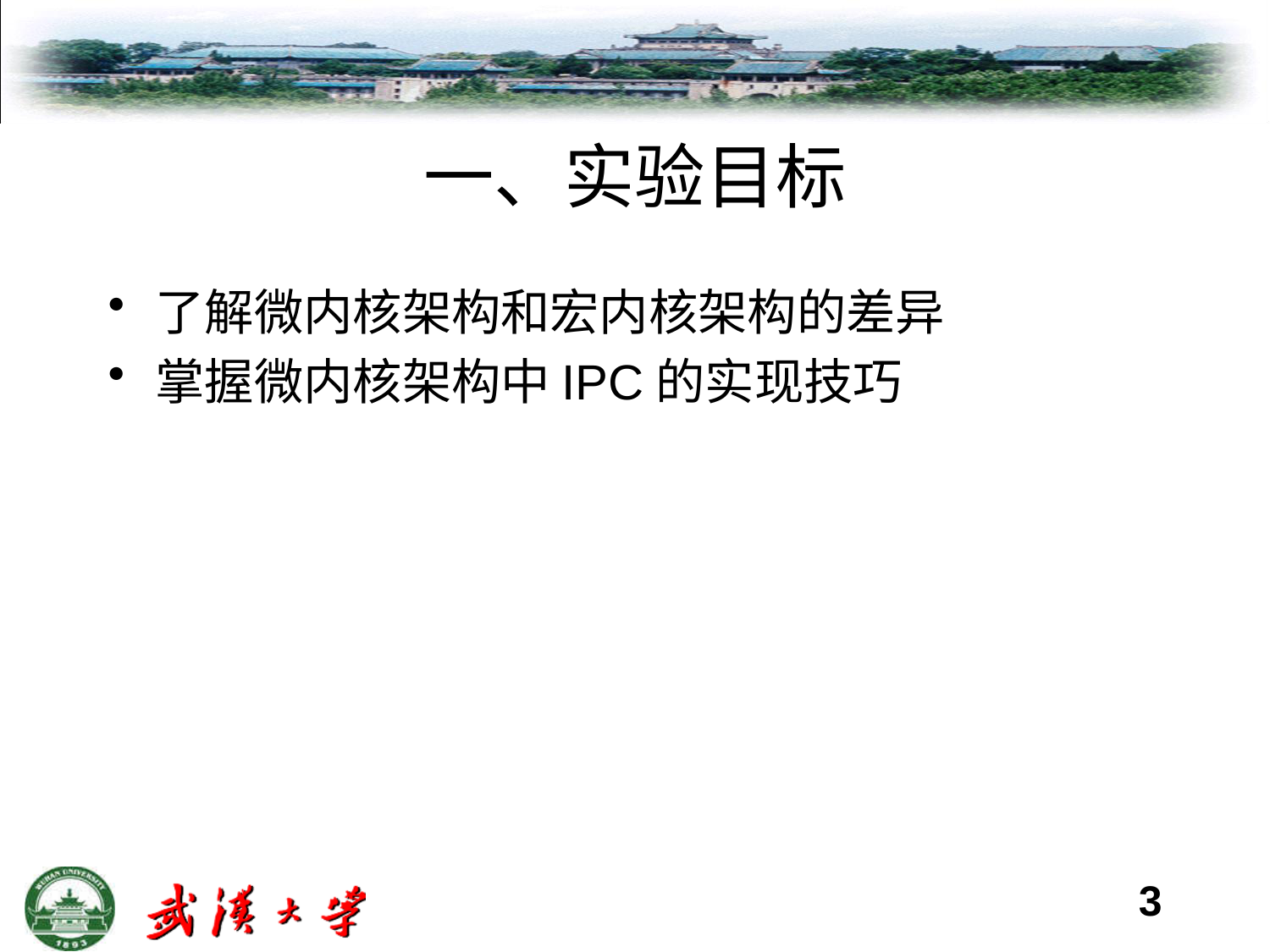

# 一、实验目标
了解微内核架构和宏内核架构的差异
掌握微内核架构中IPC的实现技巧

3